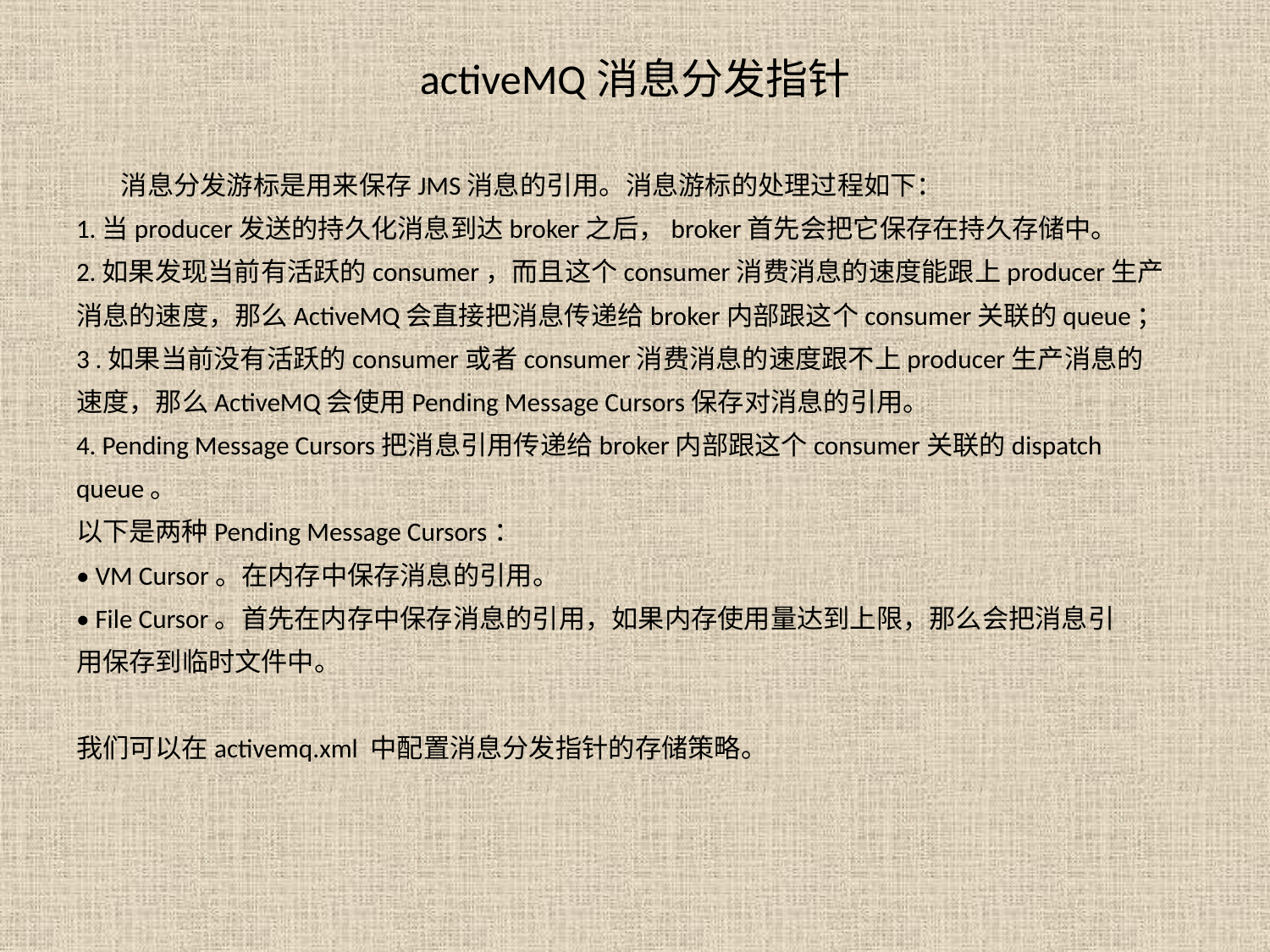

# activeMQ消息分发指针
	消息分发游标是用来保存JMS消息的引用。消息游标的处理过程如下：
1.当producer发送的持久化消息到达broker之后，broker首先会把它保存在持久存储中。
2.如果发现当前有活跃的consumer，而且这个consumer消费消息的速度能跟上producer生产
消息的速度，那么ActiveMQ会直接把消息传递给broker内部跟这个consumer关联的queue；
3 .如果当前没有活跃的consumer或者consumer消费消息的速度跟不上producer生产消息的
速度，那么ActiveMQ会使用Pending Message Cursors保存对消息的引用。
4. Pending Message Cursors把消息引用传递给broker内部跟这个consumer关联的dispatch
queue。
以下是两种Pending Message Cursors：
• VM Cursor。在内存中保存消息的引用。
• File Cursor。首先在内存中保存消息的引用，如果内存使用量达到上限，那么会把消息引
用保存到临时文件中。

我们可以在activemq.xml 中配置消息分发指针的存储策略。